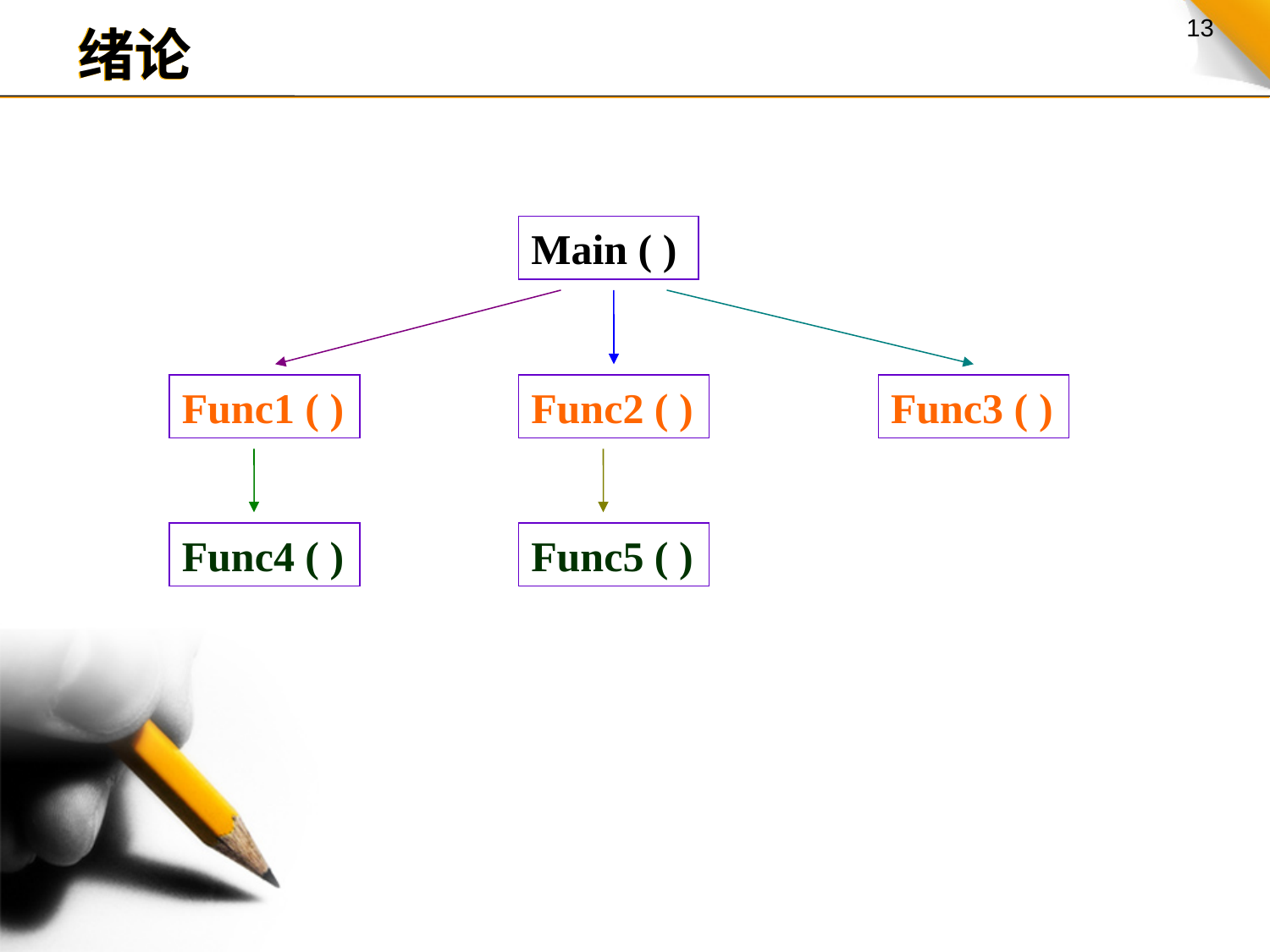

绪论
Main ( )

Func1 ( )
Func2 ( )
Func3 ( )

Func4 ( )
Func5 ( )